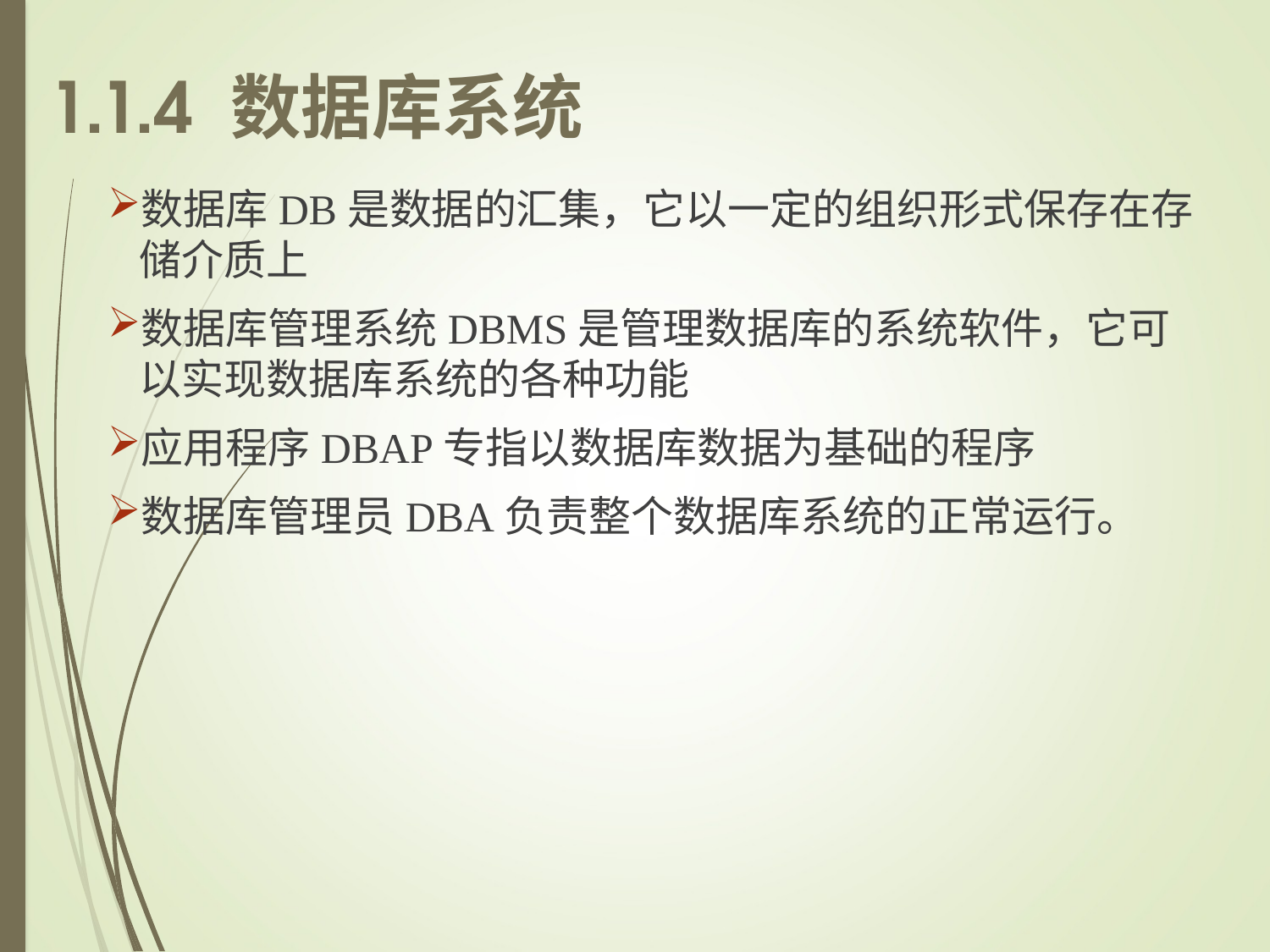

1.1.4 数据库系统
数据库DB是数据的汇集，它以一定的组织形式保存在存储介质上
数据库管理系统DBMS是管理数据库的系统软件，它可以实现数据库系统的各种功能
应用程序DBAP专指以数据库数据为基础的程序
数据库管理员DBA负责整个数据库系统的正常运行。